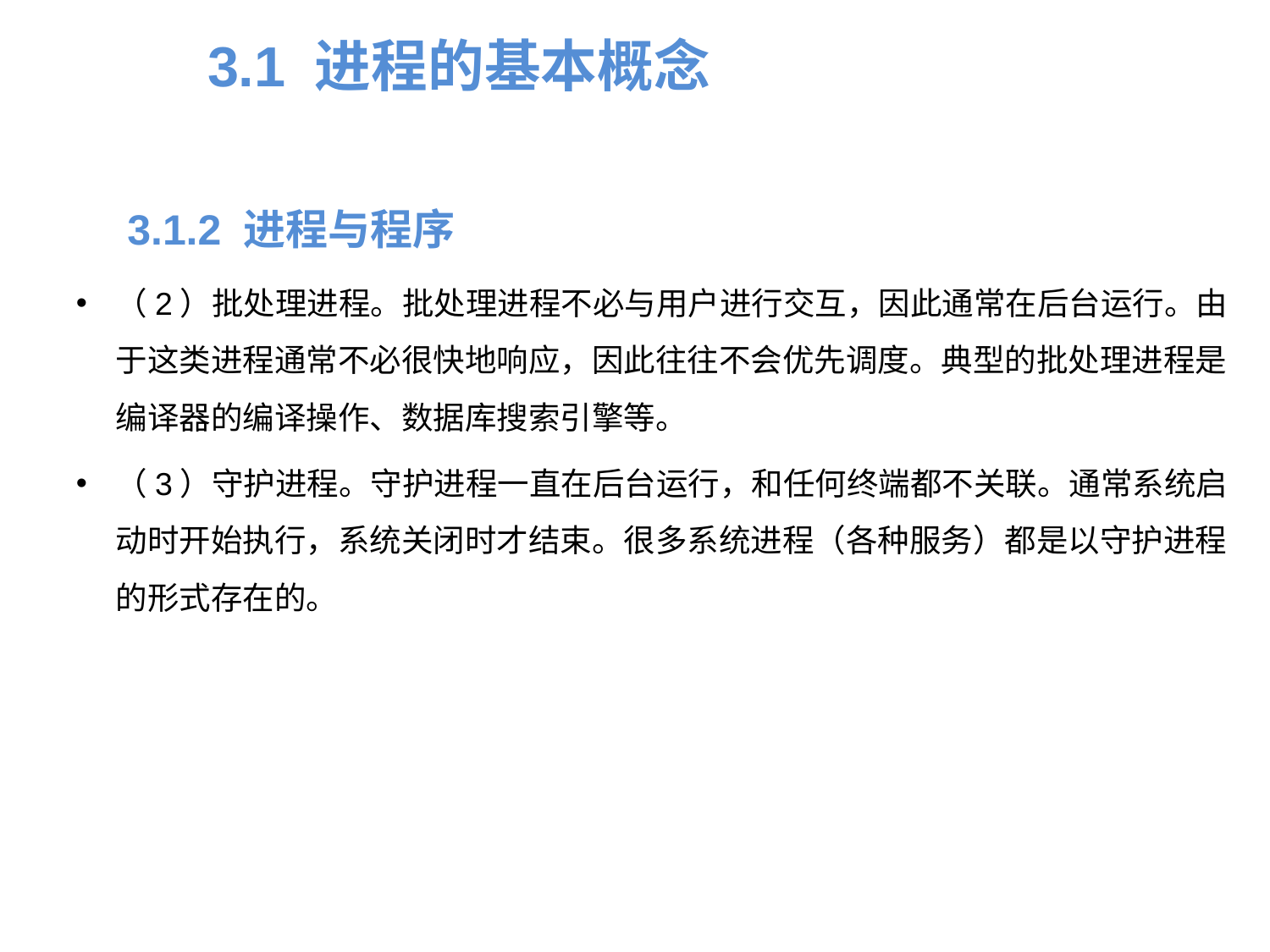

3.1 进程的基本概念
3.1.2 进程与程序
（2）批处理进程。批处理进程不必与用户进行交互，因此通常在后台运行。由于这类进程通常不必很快地响应，因此往往不会优先调度。典型的批处理进程是编译器的编译操作、数据库搜索引擎等。
（3）守护进程。守护进程一直在后台运行，和任何终端都不关联。通常系统启动时开始执行，系统关闭时才结束。很多系统进程（各种服务）都是以守护进程的形式存在的。